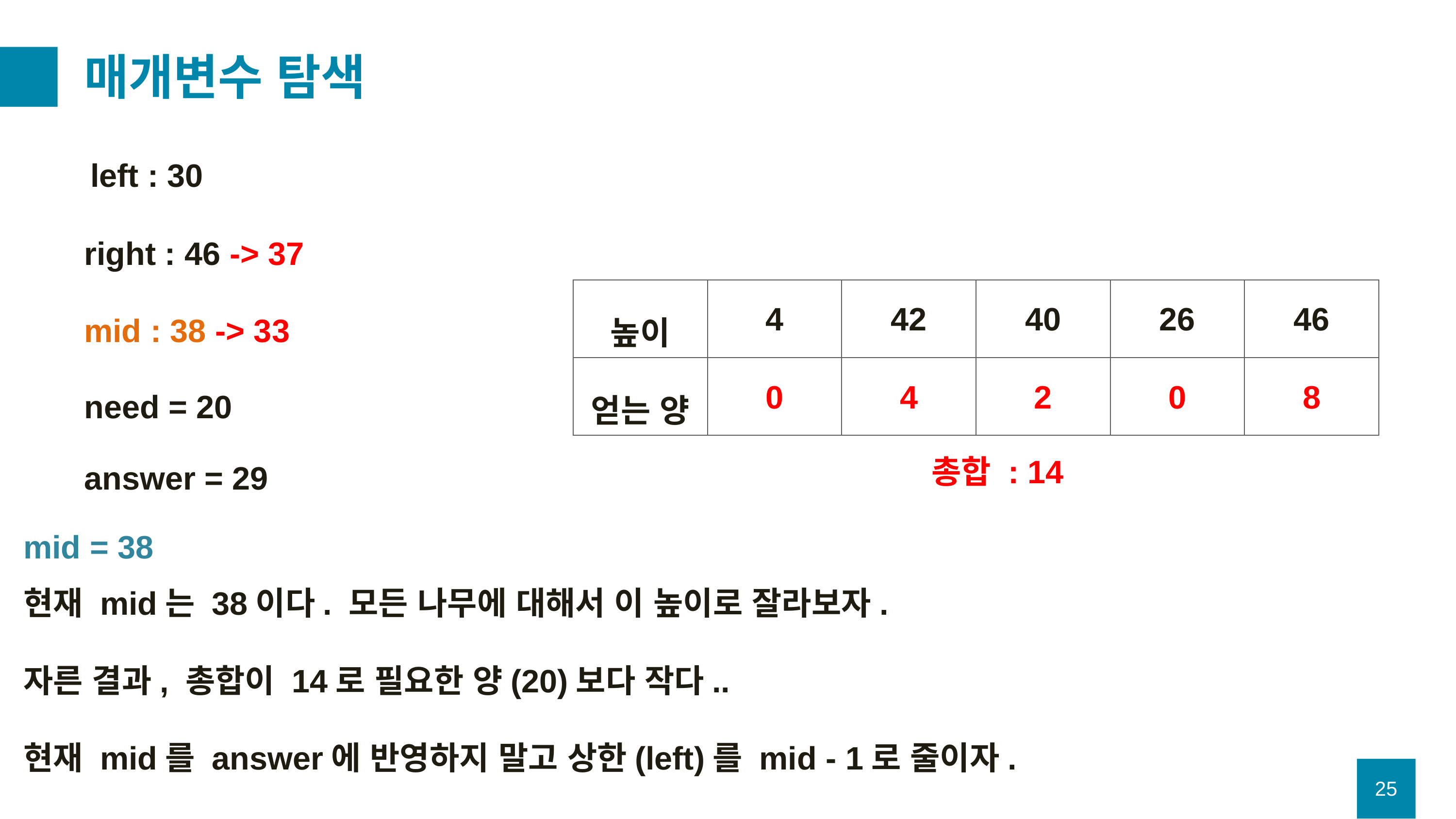

# 매개변수 탐색
left : 30
right : 46 -> 37
| 높이 | 4 | 42 | 40 | 26 | 46 |
| --- | --- | --- | --- | --- | --- |
| 얻는 양 | 0 | 4 | 2 | 0 | 8 |
mid : 38 -> 33
need = 20
총합 : 14
answer = 29
mid = 38
현재 mid는 38이다. 모든 나무에 대해서 이 높이로 잘라보자.

자른 결과, 총합이 14로 필요한 양(20)보다 작다..

현재 mid를 answer에 반영하지 말고 상한(left)를 mid - 1로 줄이자.
25